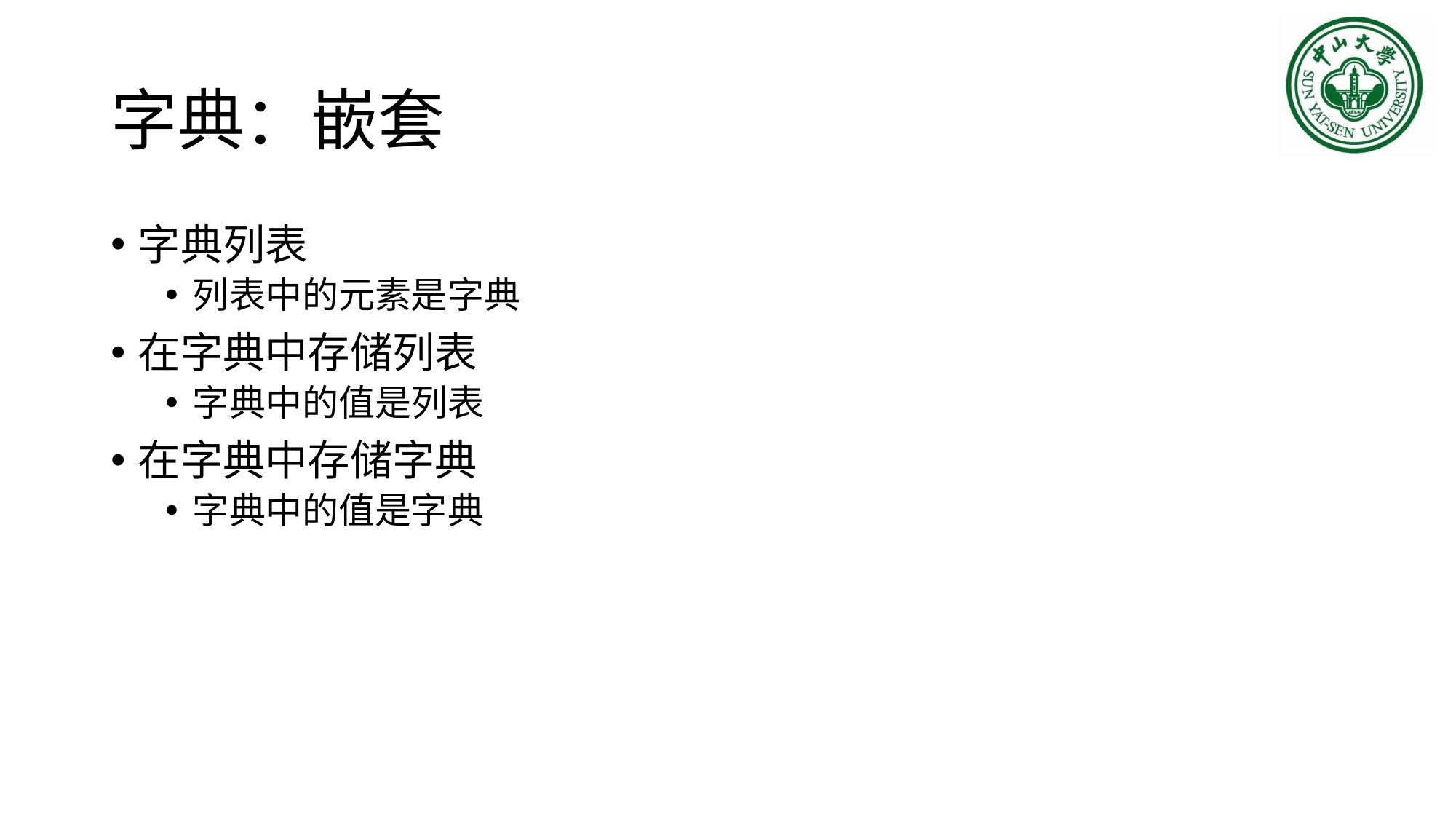

# 字典：嵌套
字典列表
列表中的元素是字典
在字典中存储列表
字典中的值是列表
在字典中存储字典
字典中的值是字典